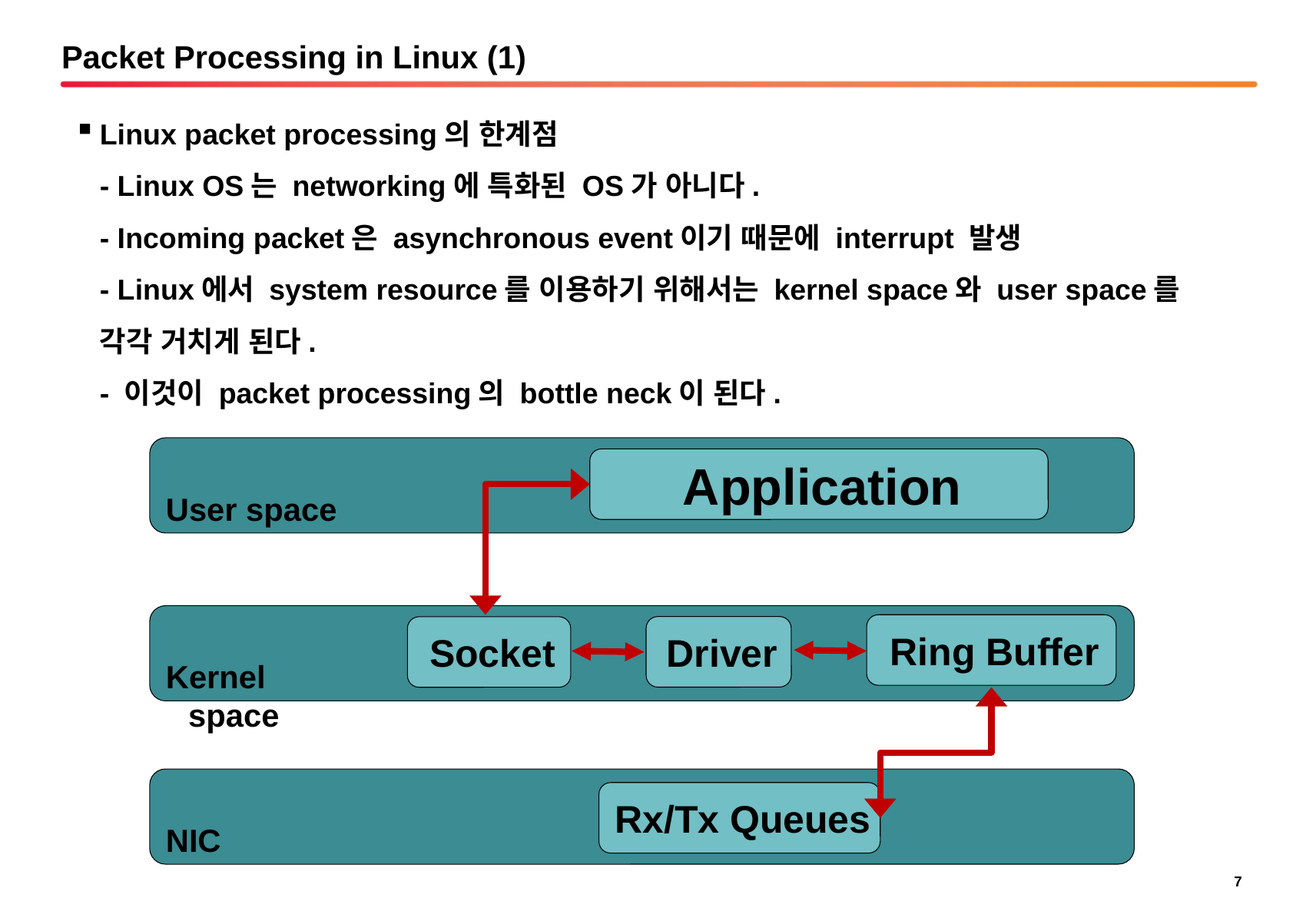

# Packet Processing in Linux (1)
Linux packet processing의 한계점
- Linux OS는 networking에 특화된 OS가 아니다.
- Incoming packet은 asynchronous event이기 때문에 interrupt 발생
- Linux에서 system resource를 이용하기 위해서는 kernel space와 user space를 각각 거치게 된다.
- 이것이 packet processing의 bottle neck이 된다.

Application
User space

Ring Buffer
Driver
Socket
Kernel space

Rx/Tx Queues
NIC